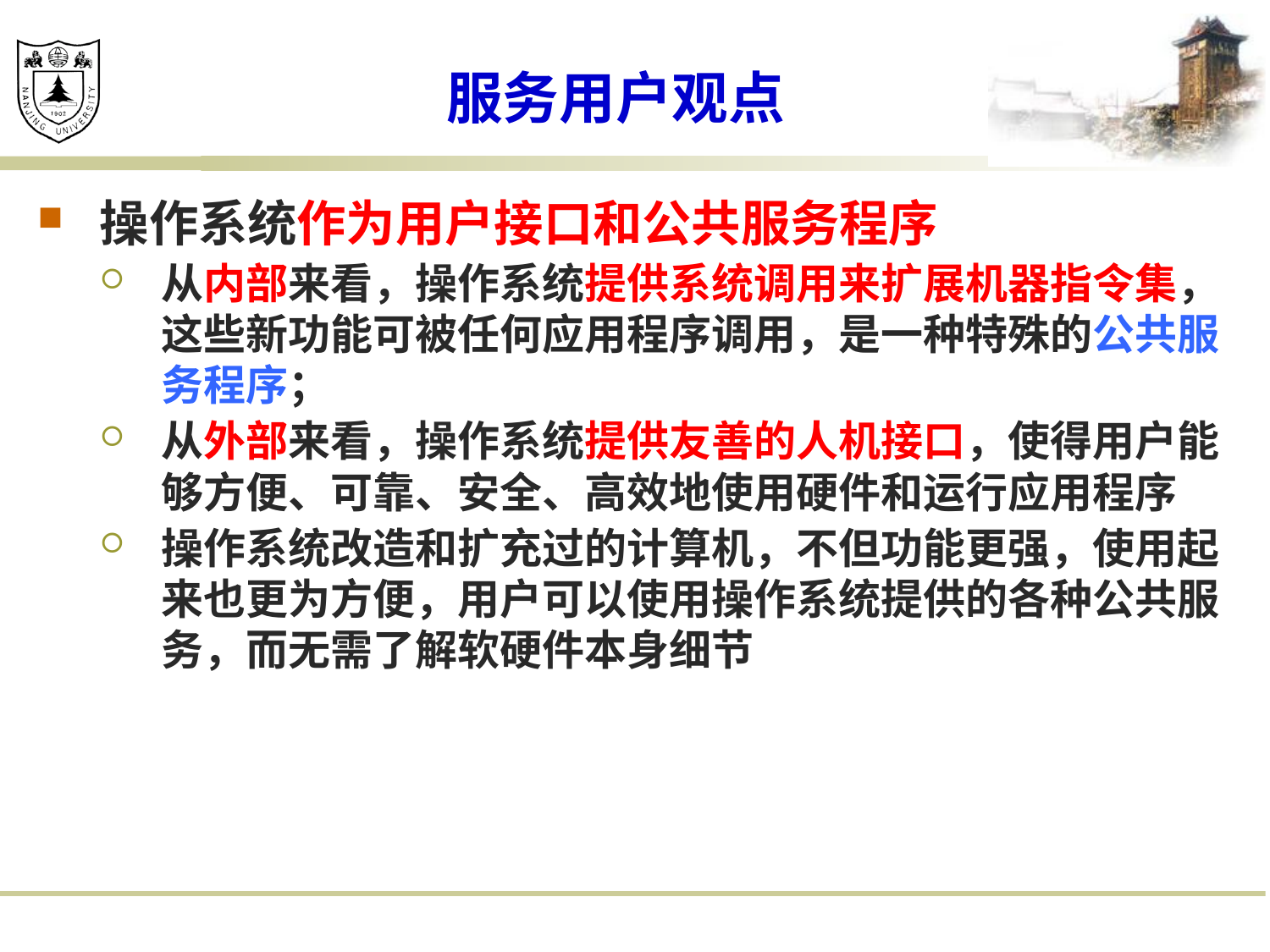

# 服务用户观点
操作系统作为用户接口和公共服务程序
从内部来看，操作系统提供系统调用来扩展机器指令集，这些新功能可被任何应用程序调用，是一种特殊的公共服务程序；
从外部来看，操作系统提供友善的人机接口，使得用户能够方便、可靠、安全、高效地使用硬件和运行应用程序
操作系统改造和扩充过的计算机，不但功能更强，使用起来也更为方便，用户可以使用操作系统提供的各种公共服务，而无需了解软硬件本身细节

31